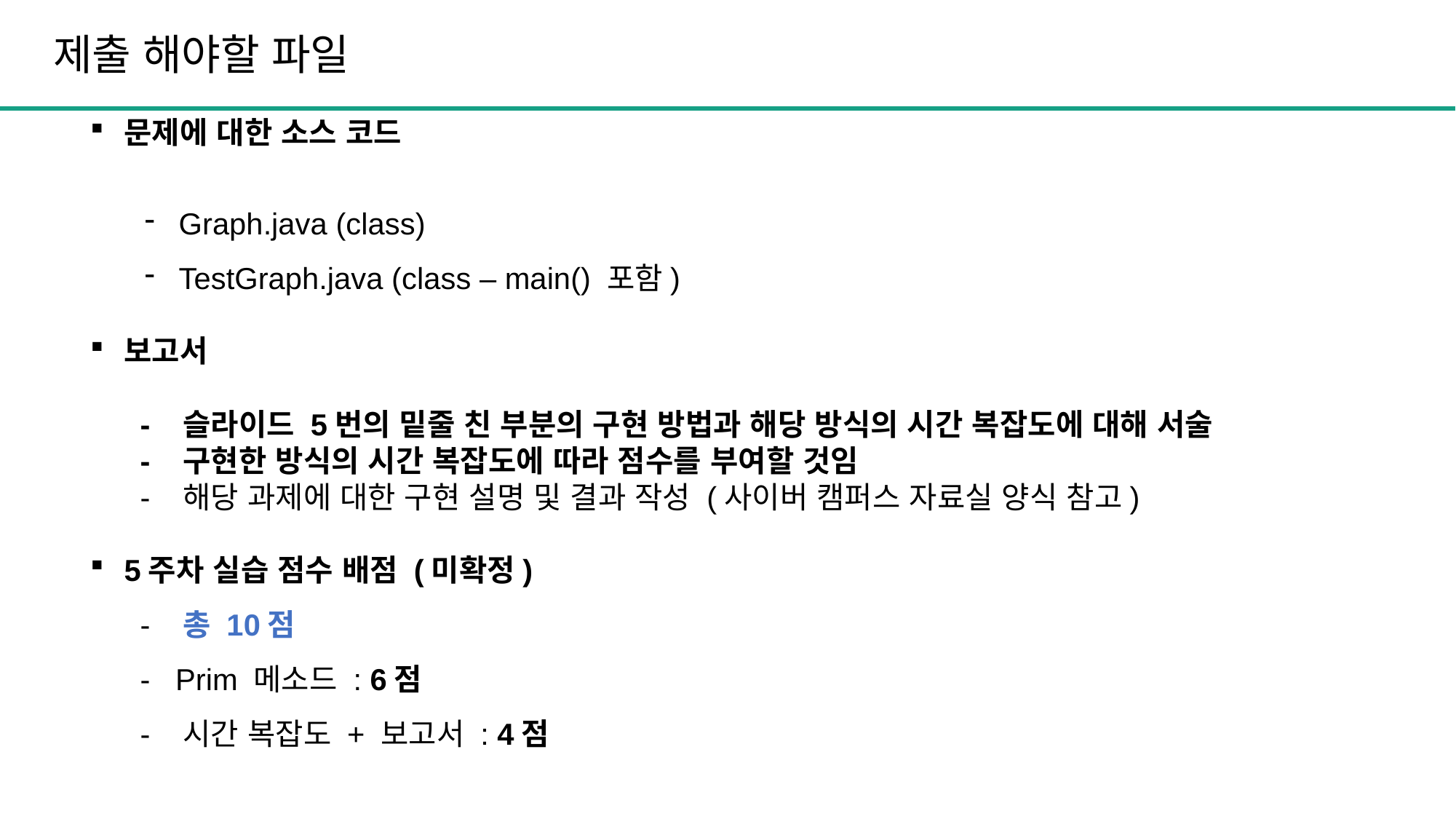

제출 해야할 파일
문제에 대한 소스 코드

Graph.java (class)
TestGraph.java (class – main() 포함)

보고서

      -   슬라이드 5번의 밑줄 친 부분의 구현 방법과 해당 방식의 시간 복잡도에 대해 서술
      -   구현한 방식의 시간 복잡도에 따라 점수를 부여할 것임
      -   해당 과제에 대한 구현 설명 및 결과 작성 (사이버 캠퍼스 자료실 양식 참고)

5주차 실습 점수 배점 (미확정)
      -   총 10점
      -   Prim 메소드 : 6점
      -   시간 복잡도 + 보고서 : 4점